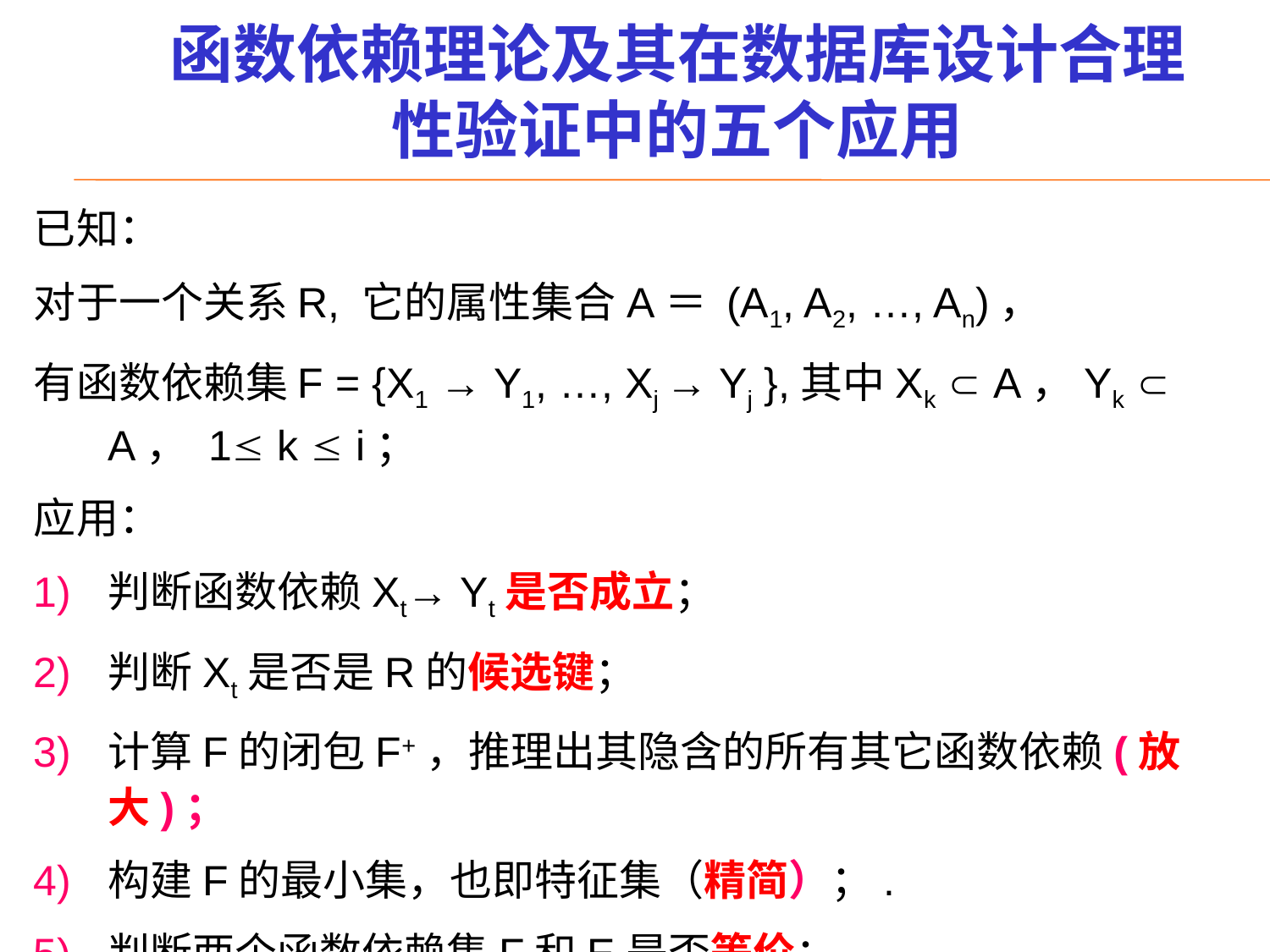

# 函数依赖理论及其在数据库设计合理性验证中的五个应用
已知：
对于一个关系R, 它的属性集合A＝ (A1, A2, …, An)，
有函数依赖集F = {X1 → Y1, …, Xj → Yj },其中Xk ⊂ A，Yk ⊂ A， 1≤ k ≤ i；
应用：
判断函数依赖Xt→ Yt是否成立；
判断Xt是否是R的候选键；
计算F的闭包F+，推理出其隐含的所有其它函数依赖(放大)；
构建F的最小集，也即特征集（精简）；.
判断两个函数依赖集F和E是否等价；